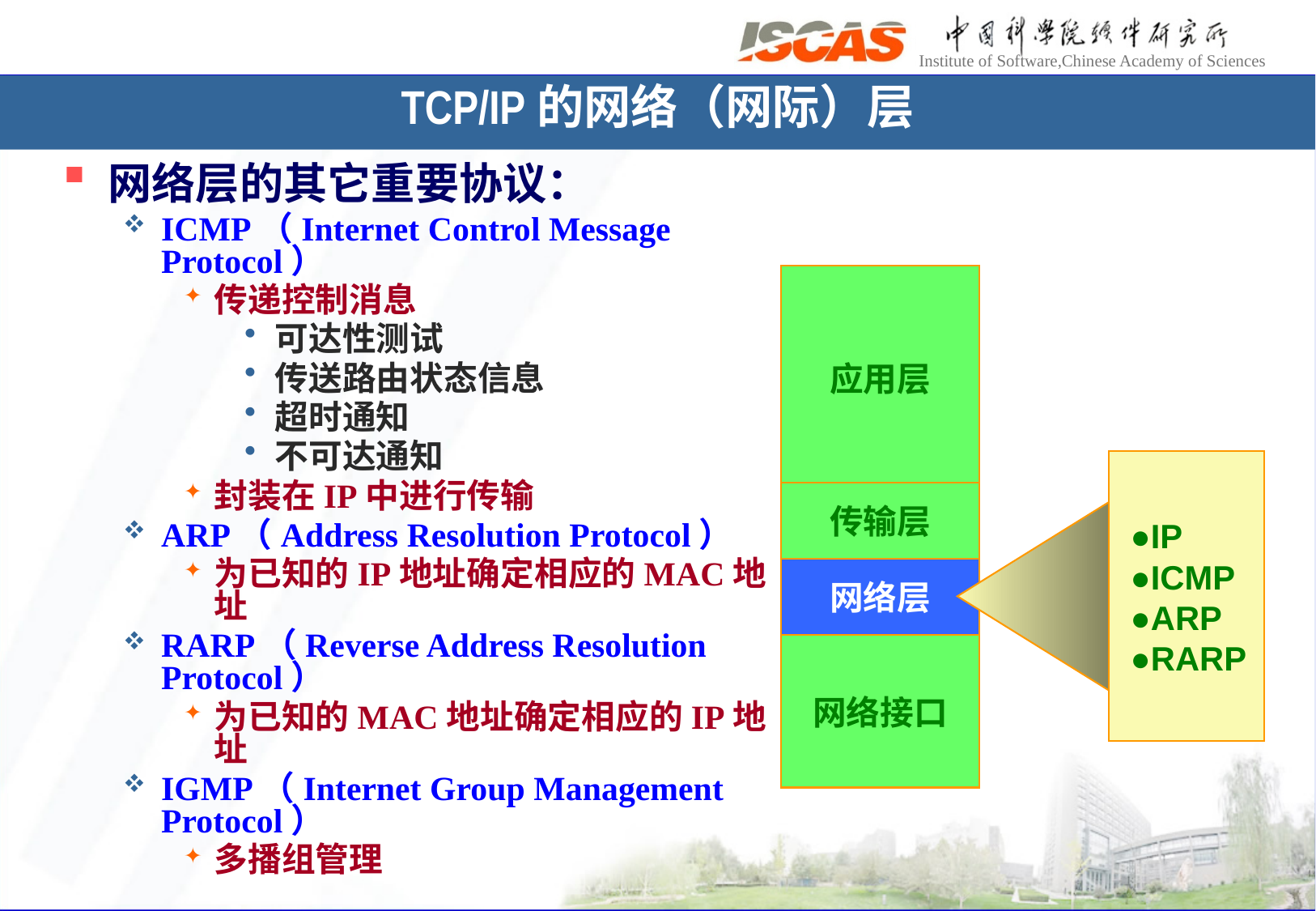

# TCP/IP的网络（网际）层
网络层的其它重要协议：
ICMP（Internet Control Message Protocol）
传递控制消息
可达性测试
传送路由状态信息
超时通知
不可达通知
封装在IP中进行传输
ARP（Address Resolution Protocol）
为已知的IP地址确定相应的MAC地址
RARP（Reverse Address Resolution Protocol）
为已知的MAC地址确定相应的IP地址
IGMP（Internet Group Management Protocol）
多播组管理
应用层
传输层
网络层
网络接口
 ●IP
 ●ICMP
 ●ARP
 ●RARP